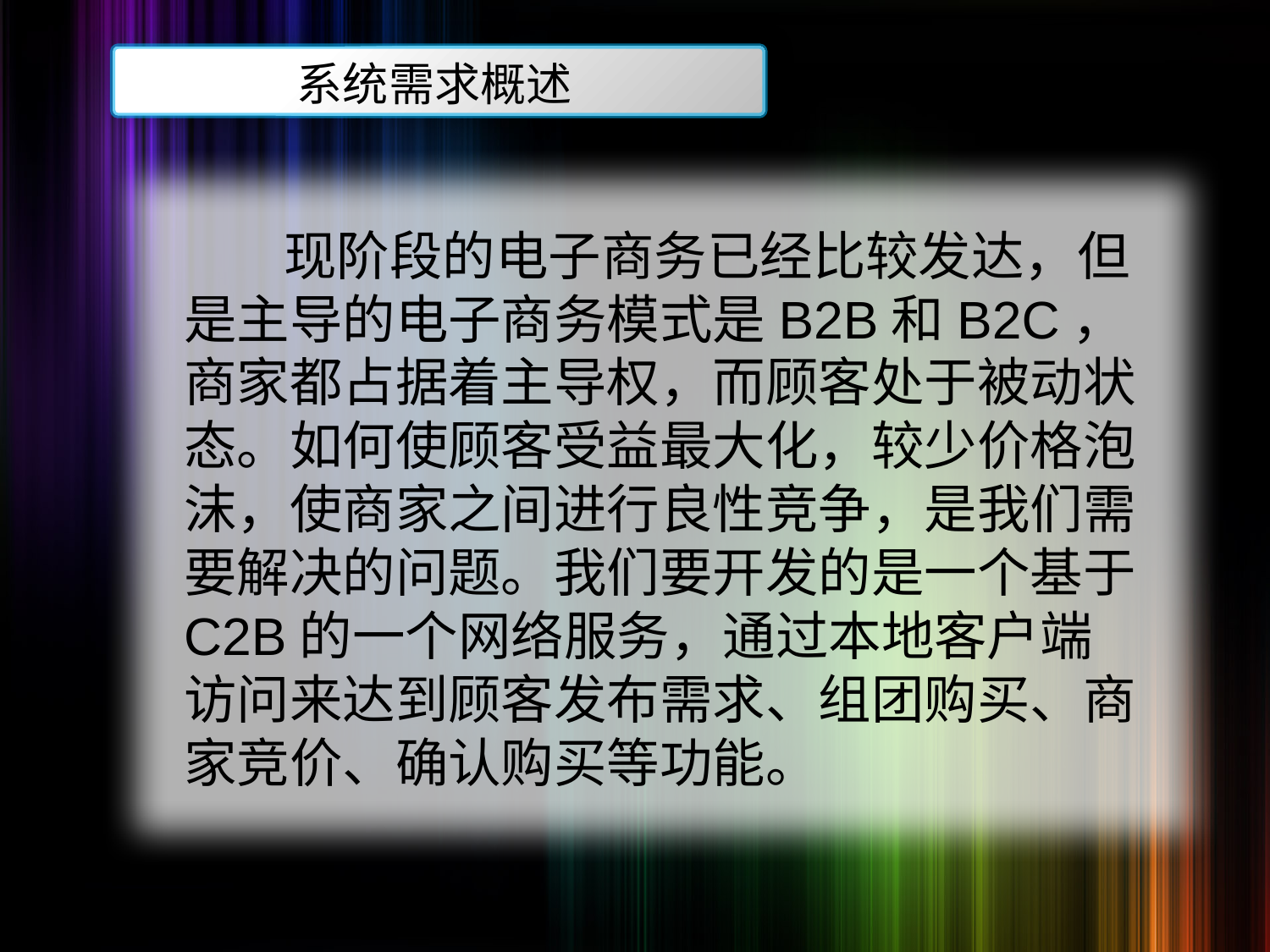

系统需求概述
现阶段的电子商务已经比较发达，但是主导的电子商务模式是B2B和B2C，商家都占据着主导权，而顾客处于被动状态。如何使顾客受益最大化，较少价格泡沫，使商家之间进行良性竞争，是我们需要解决的问题。我们要开发的是一个基于C2B的一个网络服务，通过本地客户端访问来达到顾客发布需求、组团购买、商家竞价、确认购买等功能。